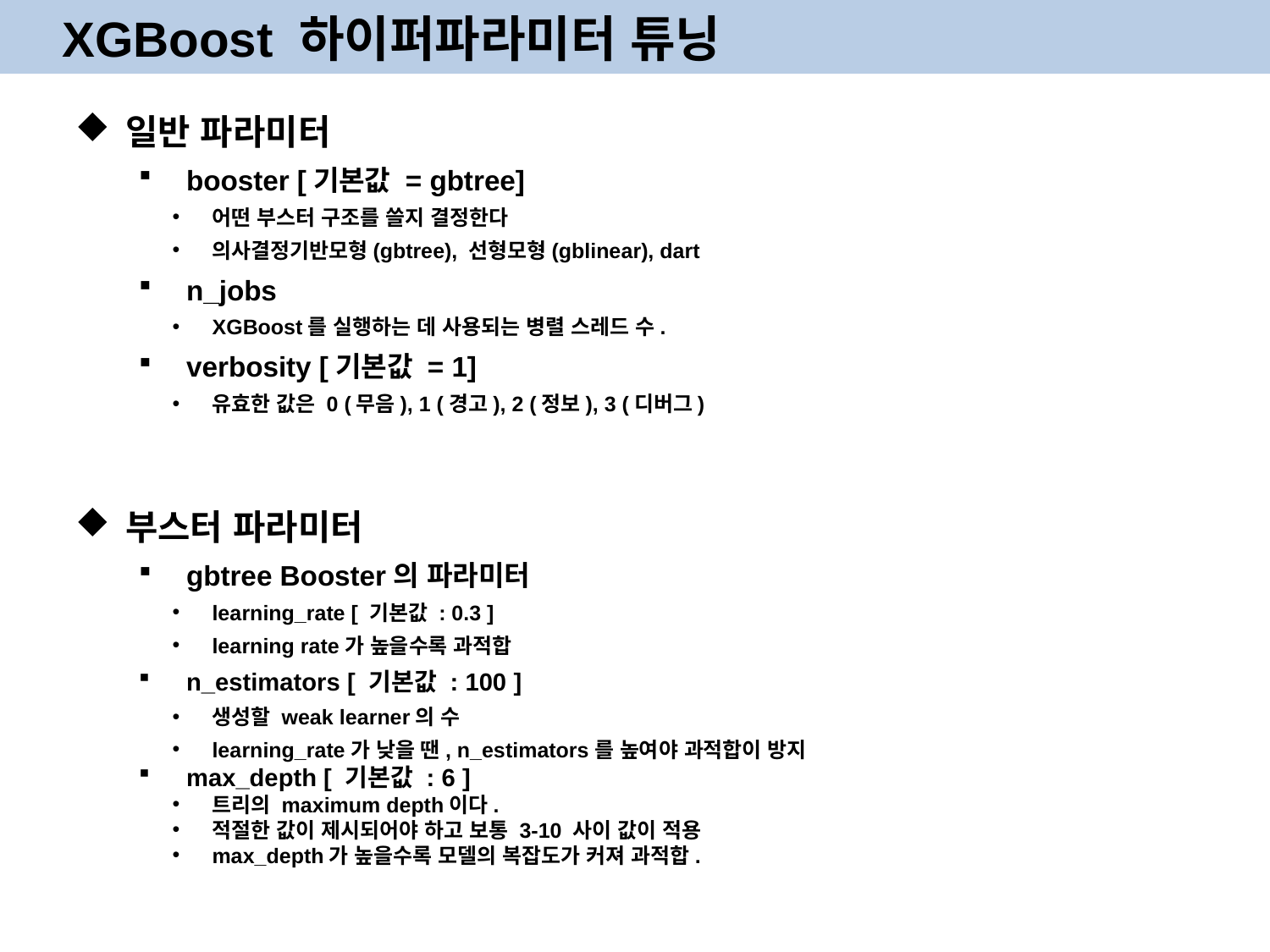

XGBoost 하이퍼파라미터 튜닝
일반 파라미터
booster [기본값 = gbtree]
어떤 부스터 구조를 쓸지 결정한다
의사결정기반모형(gbtree), 선형모형(gblinear), dart
n_jobs
XGBoost를 실행하는 데 사용되는 병렬 스레드 수.
verbosity [기본값 = 1]
유효한 값은 0 (무음), 1 (경고), 2 (정보), 3 (디버그)

부스터 파라미터
gbtree Booster의 파라미터
learning_rate [ 기본값 : 0.3 ]
learning rate가 높을수록 과적합
n_estimators [ 기본값 : 100 ]
생성할 weak learner의 수
learning_rate가 낮을 땐, n_estimators를 높여야 과적합이 방지
max_depth [ 기본값 : 6 ]
트리의 maximum depth이다.
적절한 값이 제시되어야 하고 보통 3-10 사이 값이 적용
max_depth가 높을수록 모델의 복잡도가 커져 과적합.